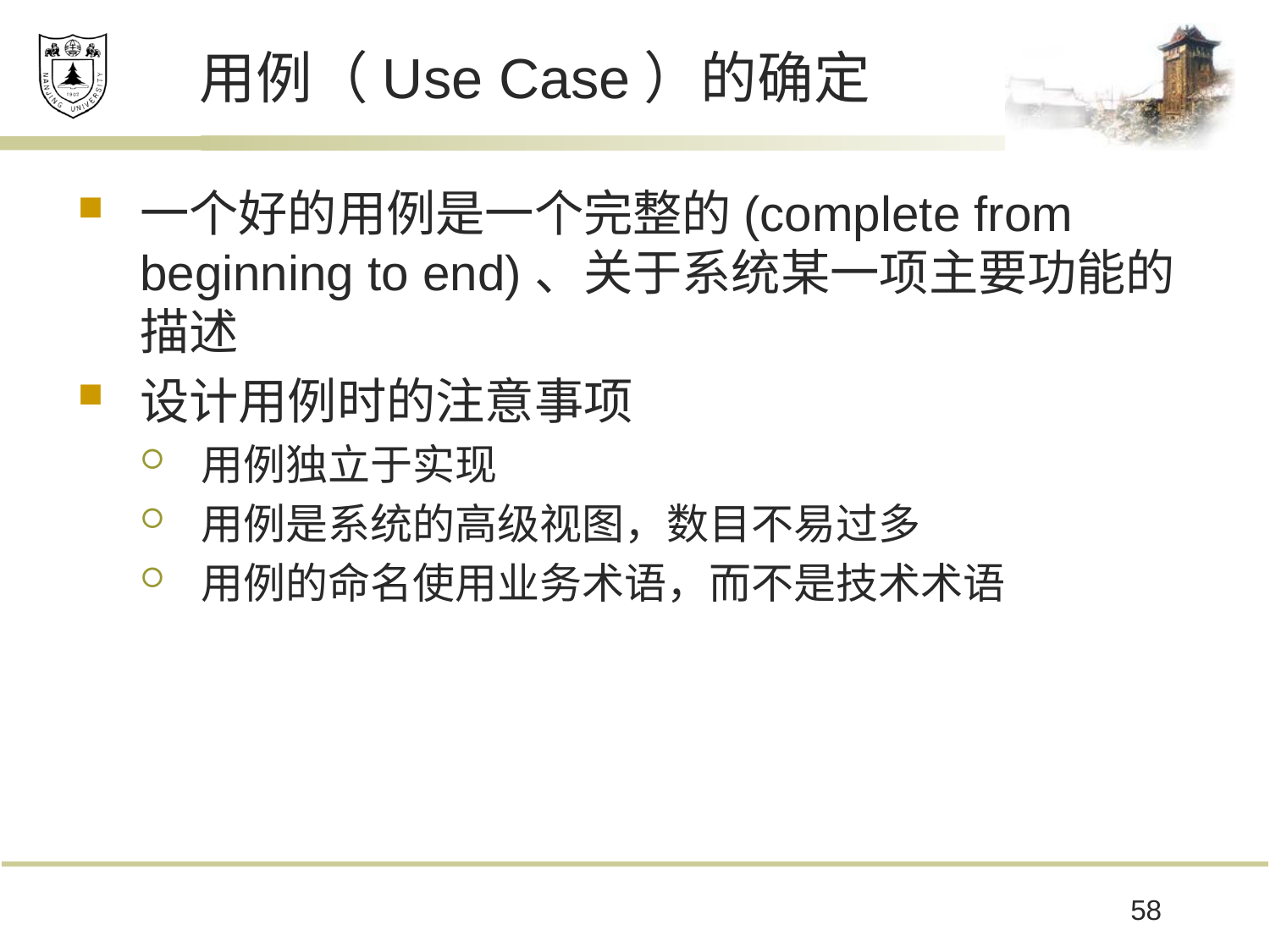

# 用例（Use Case）的确定
一个好的用例是一个完整的(complete from beginning to end)、关于系统某一项主要功能的描述
设计用例时的注意事项
用例独立于实现
用例是系统的高级视图，数目不易过多
用例的命名使用业务术语，而不是技术术语

58